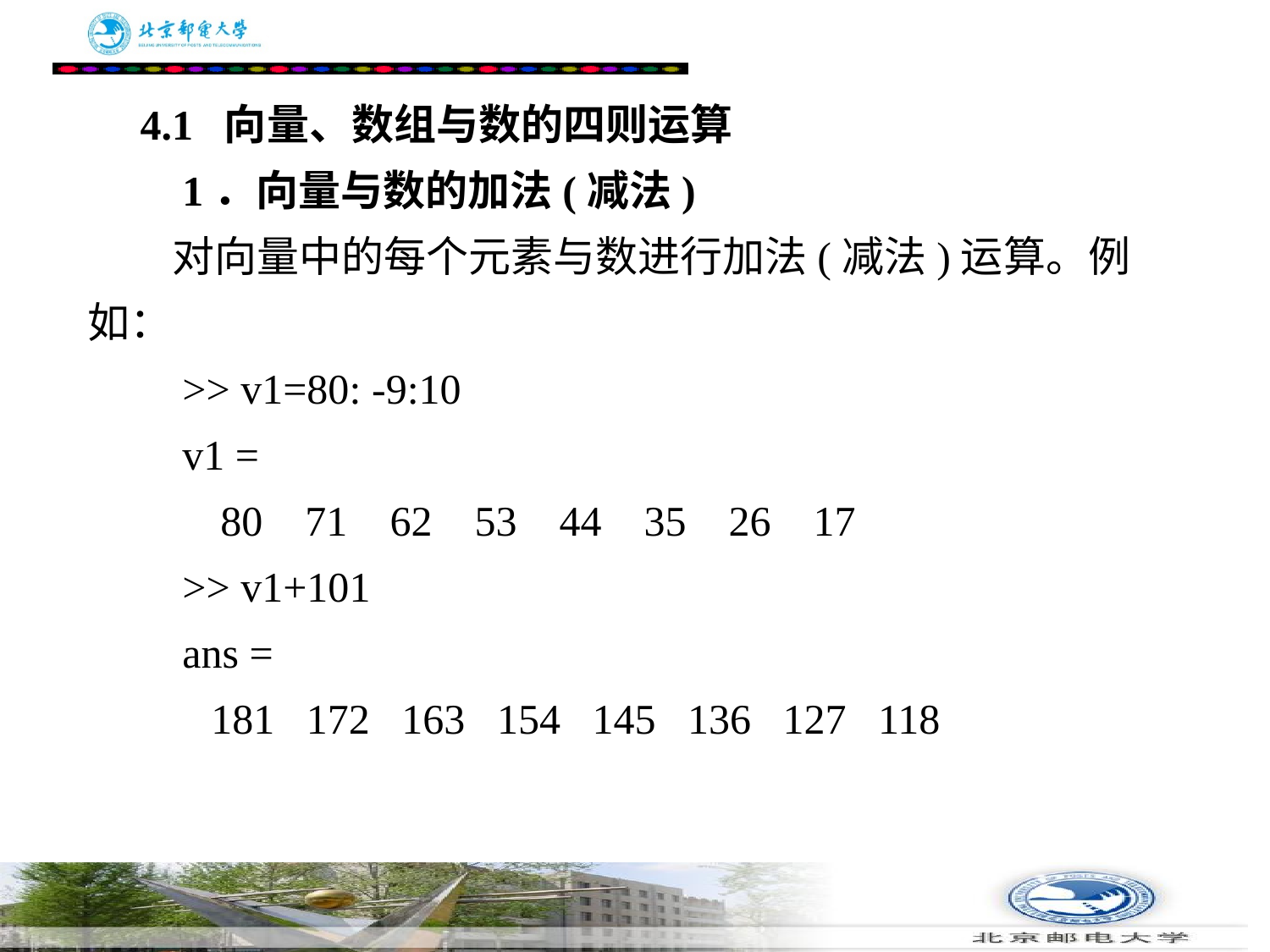

# 4.1  向量、数组与数的四则运算 　　1．向量与数的加法(减法) 　　对向量中的每个元素与数进行加法(减法)运算。例如： 　　>> v1=80: -9:10 　　v1 = 　　    80    71    62    53    44    35    26    17 　　>> v1+101 　　ans = 　　   181   172   163   154   145   136   127   118